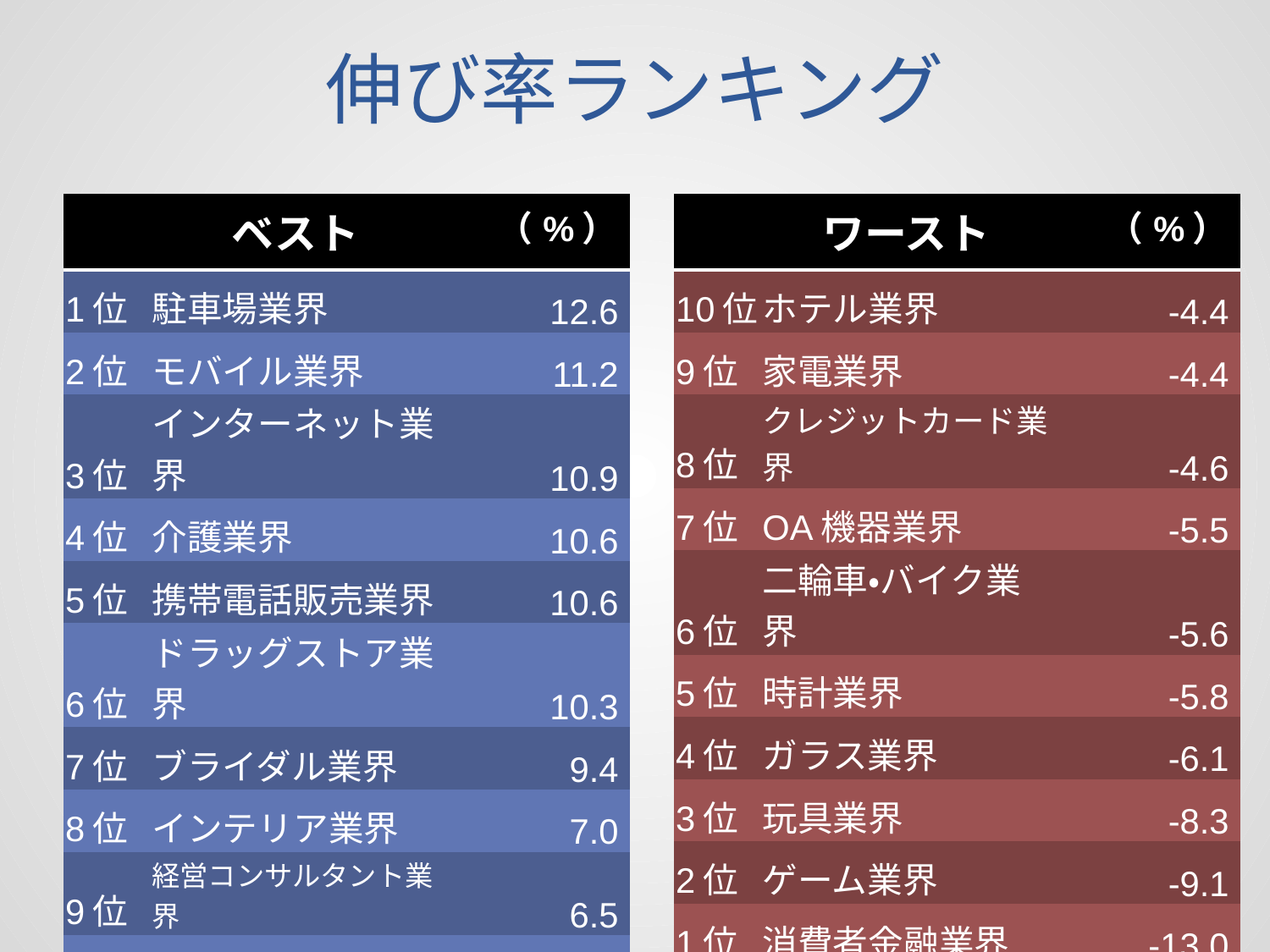

# 伸び率ランキング
|  | ベスト | （%） |
| --- | --- | --- |
| 1位 | 駐車場業界 | 12.6 |
| 2位 | モバイル業界 | 11.2 |
| 3位 | インターネット業界 | 10.9 |
| 4位 | 介護業界 | 10.6 |
| 5位 | 携帯電話販売業界 | 10.6 |
| 6位 | ドラッグストア業界 | 10.3 |
| 7位 | ブライダル業界 | 9.4 |
| 8位 | インテリア業界 | 7.0 |
| 9位 | 経営コンサルタント業界 | 6.5 |
| 10位 | 靴業界 | 5.9 |
|  | ワースト | （%） |
| --- | --- | --- |
| 10位 | ホテル業界 | -4.4 |
| 9位 | 家電業界 | -4.4 |
| 8位 | クレジットカード業界 | -4.6 |
| 7位 | OA機器業界 | -5.5 |
| 6位 | 二輪車・バイク業界 | -5.6 |
| 5位 | 時計業界 | -5.8 |
| 4位 | ガラス業界 | -6.1 |
| 3位 | 玩具業界 | -8.3 |
| 2位 | ゲーム業界 | -9.1 |
| 1位 | 消費者金融業界 | -13.0 |